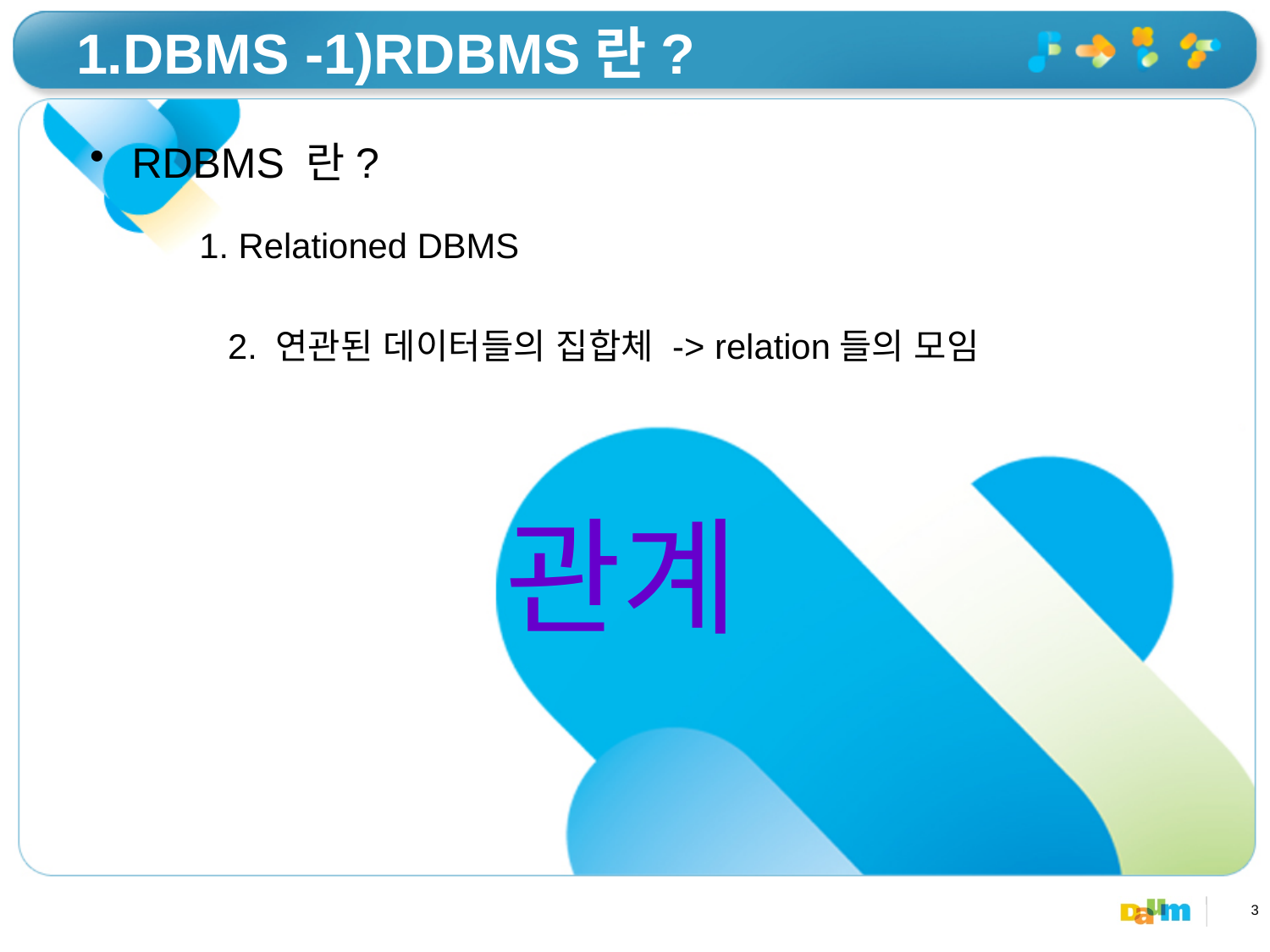

# 1.DBMS -1)RDBMS란?
 RDBMS 란?
1. Relationed DBMS
2. 연관된 데이터들의 집합체 -> relation들의 모임
관계